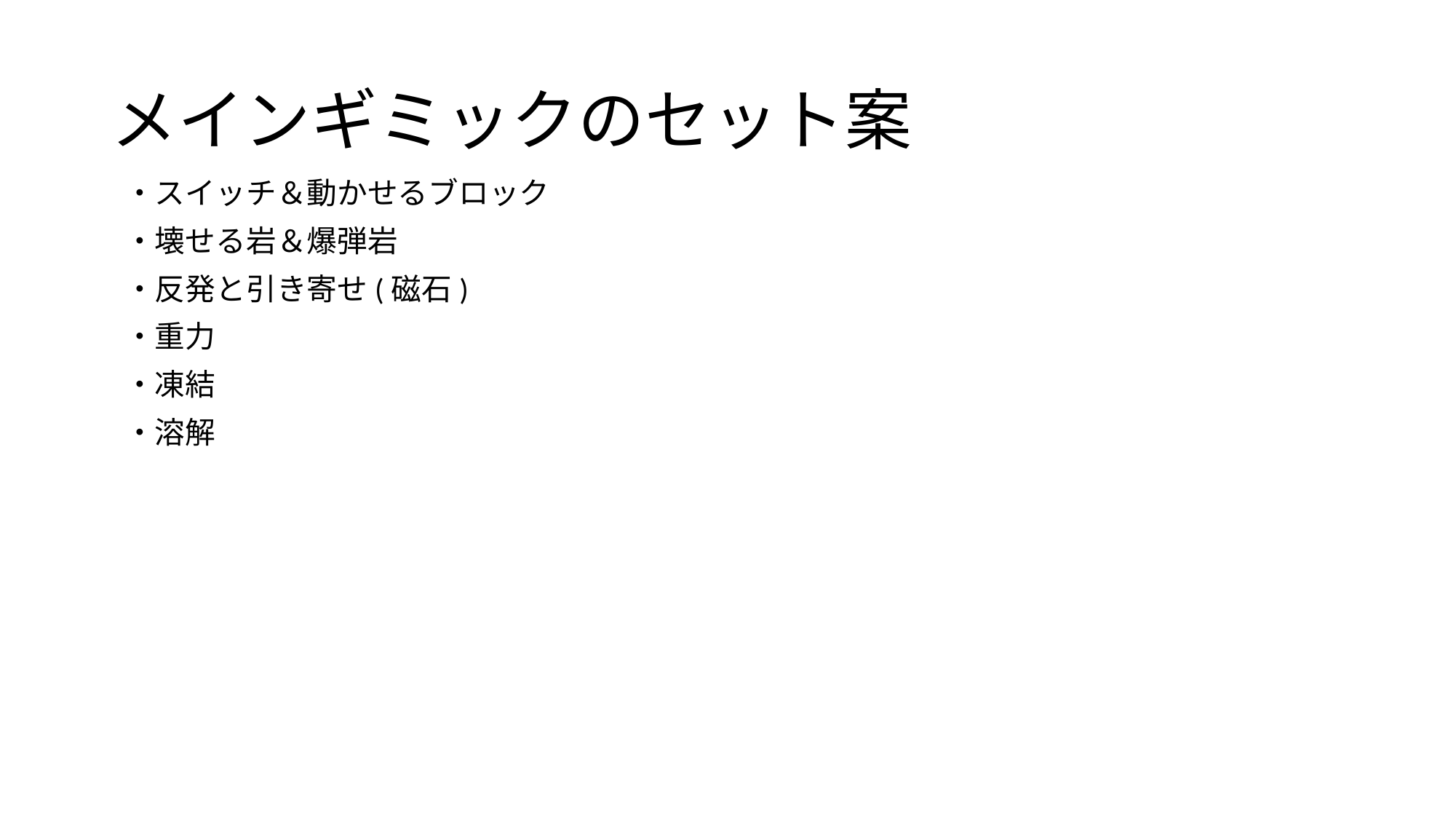

# メインギミックのセット案
・スイッチ＆動かせるブロック
・壊せる岩＆爆弾岩
・反発と引き寄せ(磁石)
・重力
・凍結
・溶解